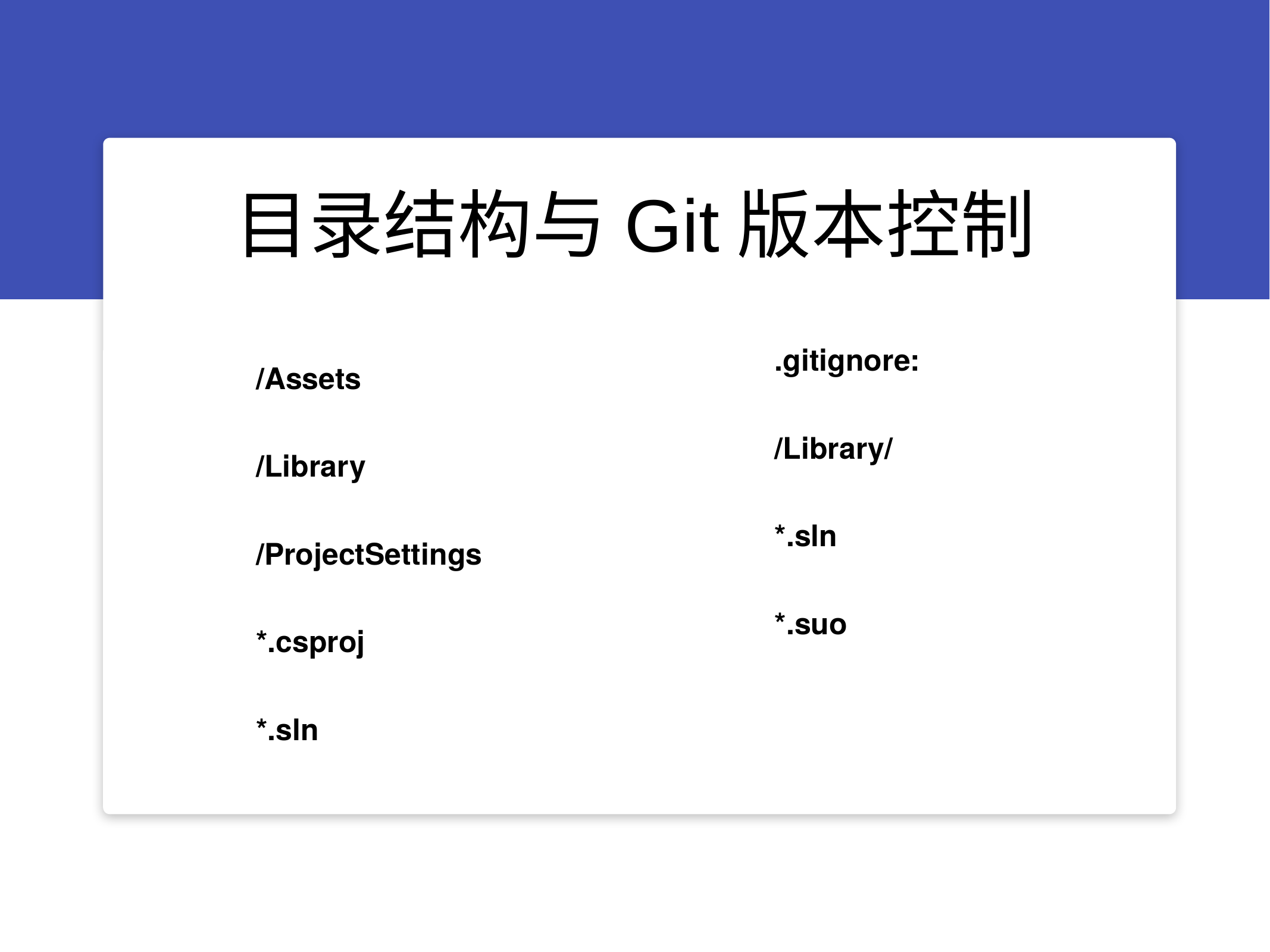

# 目录结构与Git版本控制

.gitignore:
/Library/
*.sln
*.suo
/Assets
/Library
/ProjectSettings
*.csproj
*.sln